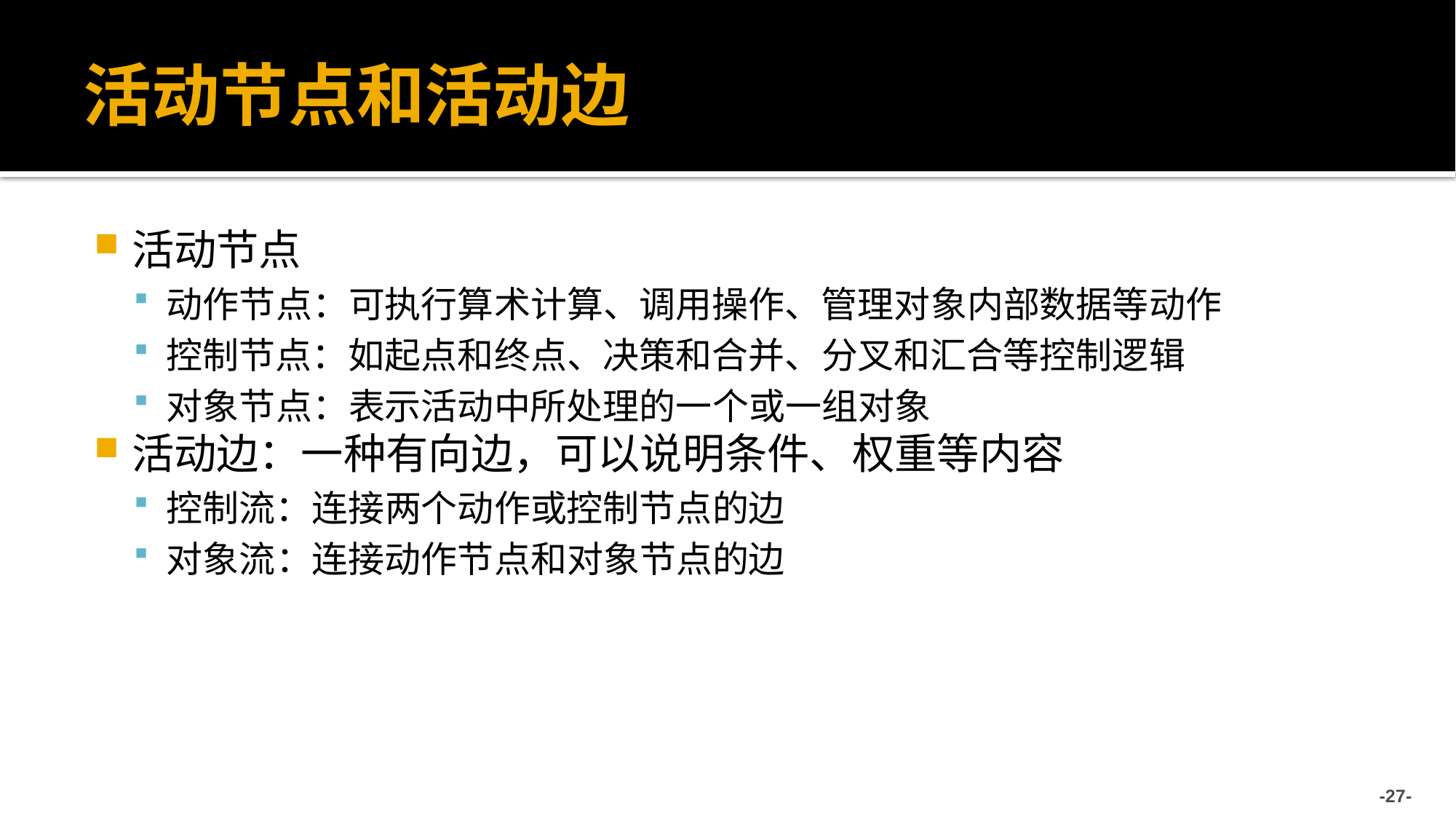

# 活动节点和活动边
活动节点
动作节点：可执行算术计算、调用操作、管理对象内部数据等动作
控制节点：如起点和终点、决策和合并、分叉和汇合等控制逻辑
对象节点：表示活动中所处理的一个或一组对象
活动边：一种有向边，可以说明条件、权重等内容
控制流：连接两个动作或控制节点的边
对象流：连接动作节点和对象节点的边
-27-